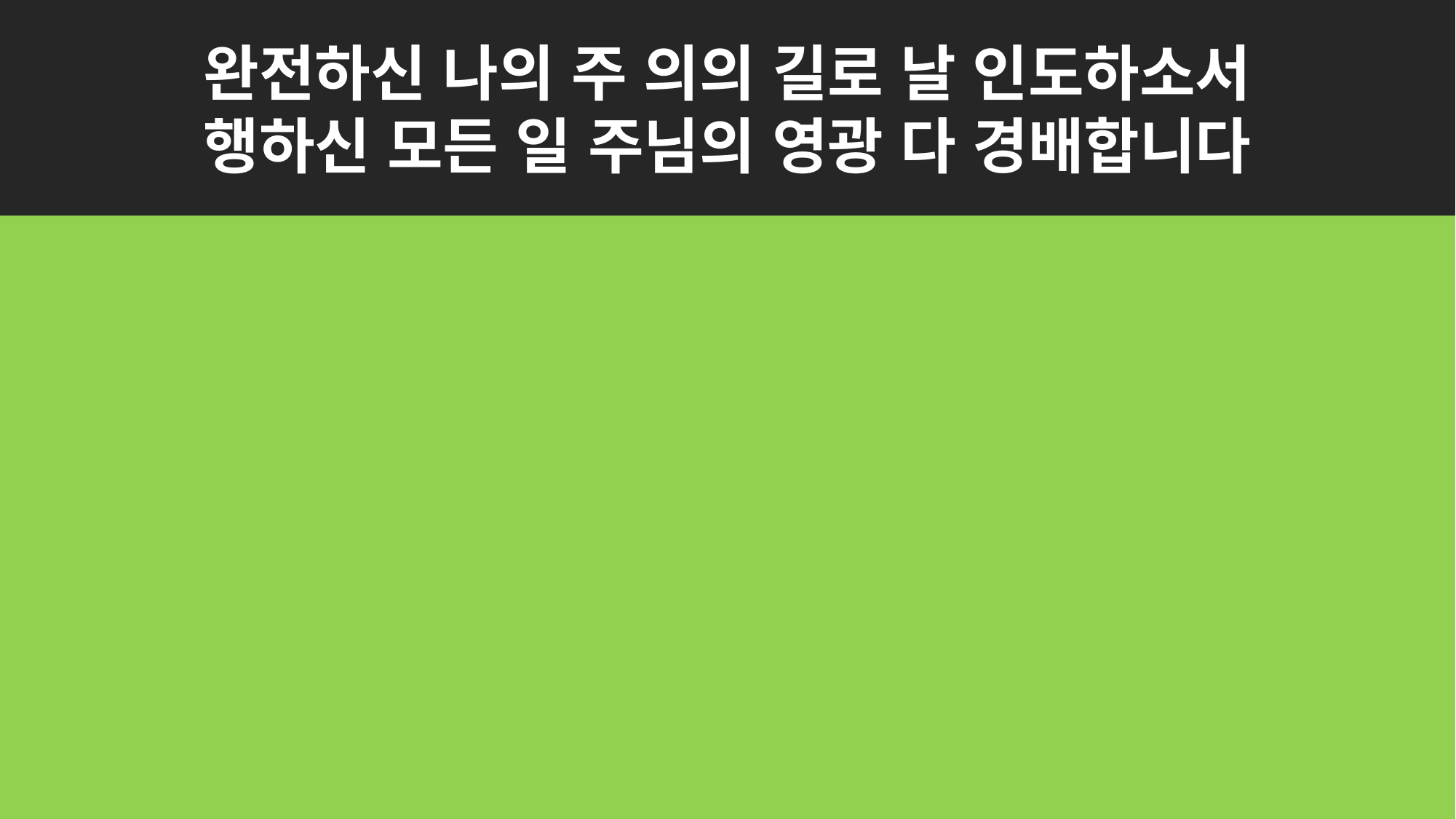

완전하신 나의 주 의의 길로 날 인도하소서
행하신 모든 일 주님의 영광 다 경배합니다